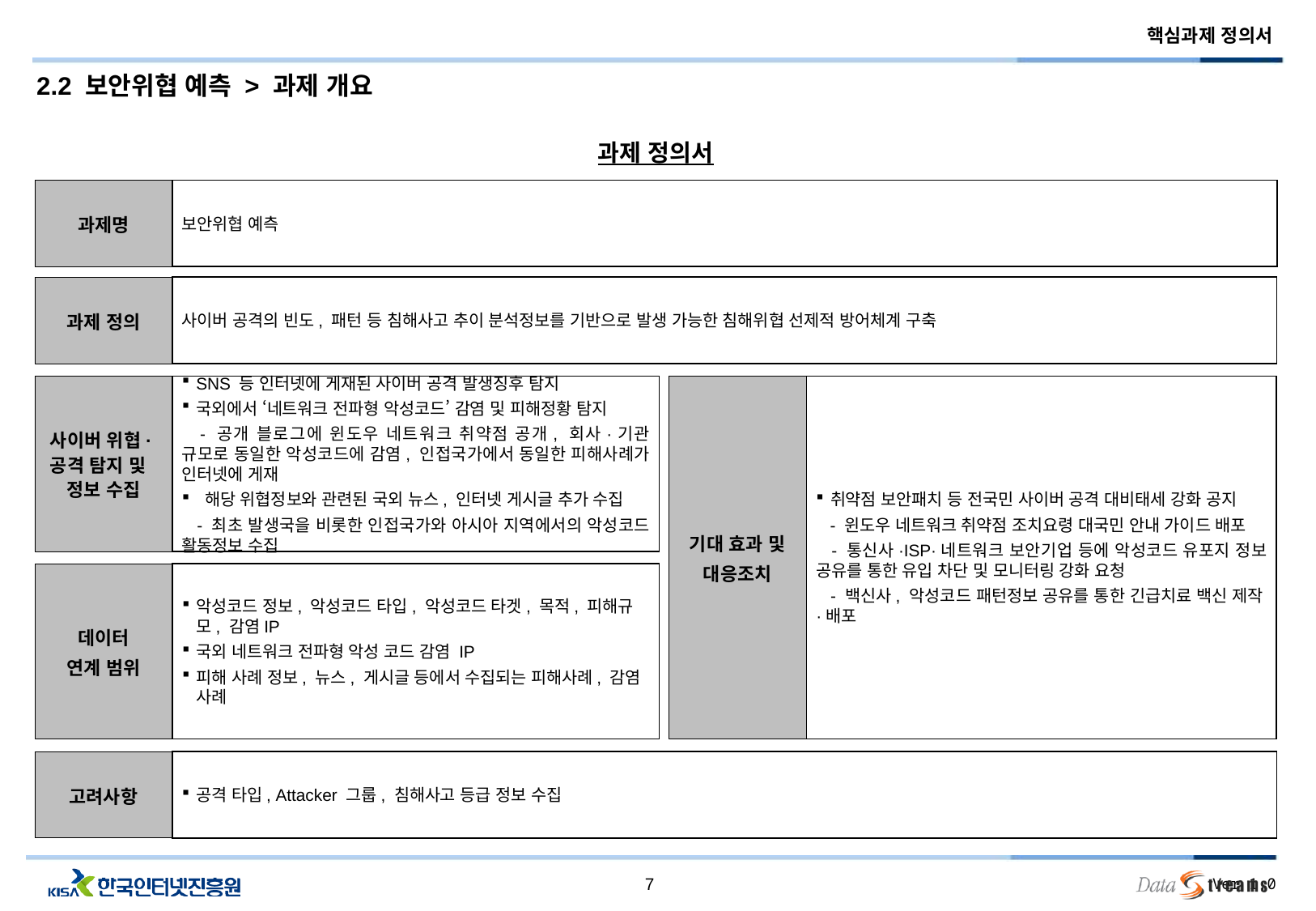

2.2 보안위협 예측 > 과제 개요
과제 정의서
과제명
보안위협 예측
과제 정의
사이버 공격의 빈도, 패턴 등 침해사고 추이 분석정보를 기반으로 발생 가능한 침해위협 선제적 방어체계 구축
사이버 위협·  공격 탐지 및   정보 수집
SNS 등 인터넷에 게재된 사이버 공격 발생징후 탐지
국외에서 ‘네트워크 전파형 악성코드’ 감염 및 피해정황 탐지
   - 공개 블로그에 윈도우 네트워크 취약점 공개, 회사·기관 규모로 동일한 악성코드에 감염, 인접국가에서 동일한 피해사례가 인터넷에 게재
 해당 위협정보와 관련된 국외 뉴스, 인터넷 게시글 추가 수집
   - 최초 발생국을 비롯한 인접국가와 아시아 지역에서의 악성코드 활동정보 수집
기대 효과 및
대응조치
취약점 보안패치 등 전국민 사이버 공격 대비태세 강화 공지
   - 윈도우 네트워크 취약점 조치요령 대국민 안내 가이드 배포
   - 통신사·ISP·네트워크 보안기업 등에 악성코드 유포지 정보 공유를 통한 유입 차단 및 모니터링 강화 요청
   - 백신사, 악성코드 패턴정보 공유를 통한 긴급치료 백신 제작·배포
데이터
연계 범위
악성코드 정보, 악성코드 타입, 악성코드 타겟, 목적, 피해규모, 감염IP
국외 네트워크 전파형 악성 코드 감염 IP
피해 사례 정보, 뉴스, 게시글 등에서 수집되는 피해사례, 감염 사례
고려사항
공격 타입, Attacker 그룹, 침해사고 등급 정보 수집